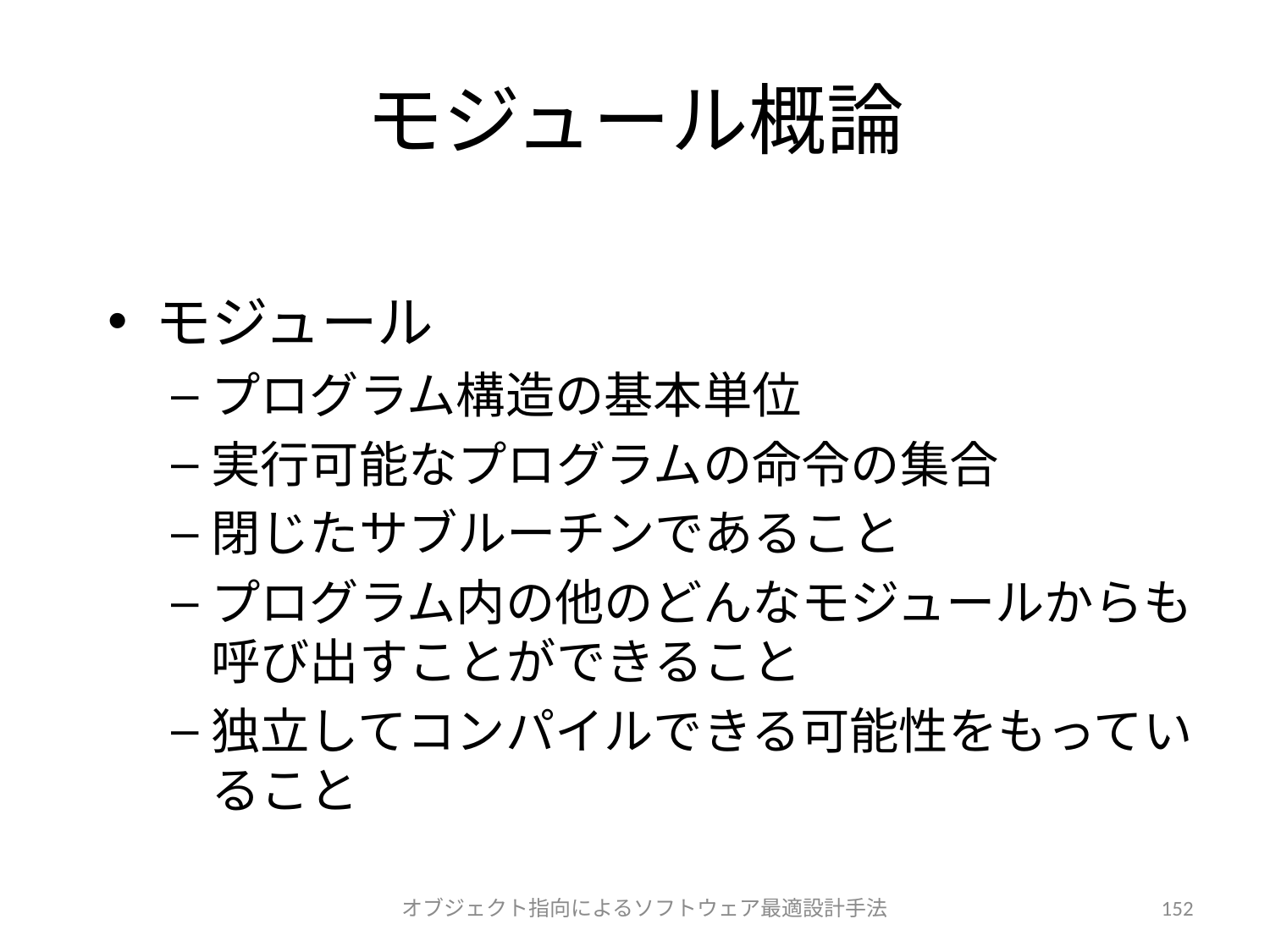

# モジュール概論
モジュール
プログラム構造の基本単位
実行可能なプログラムの命令の集合
閉じたサブルーチンであること
プログラム内の他のどんなモジュールからも呼び出すことができること
独立してコンパイルできる可能性をもっていること
オブジェクト指向によるソフトウェア最適設計手法
152